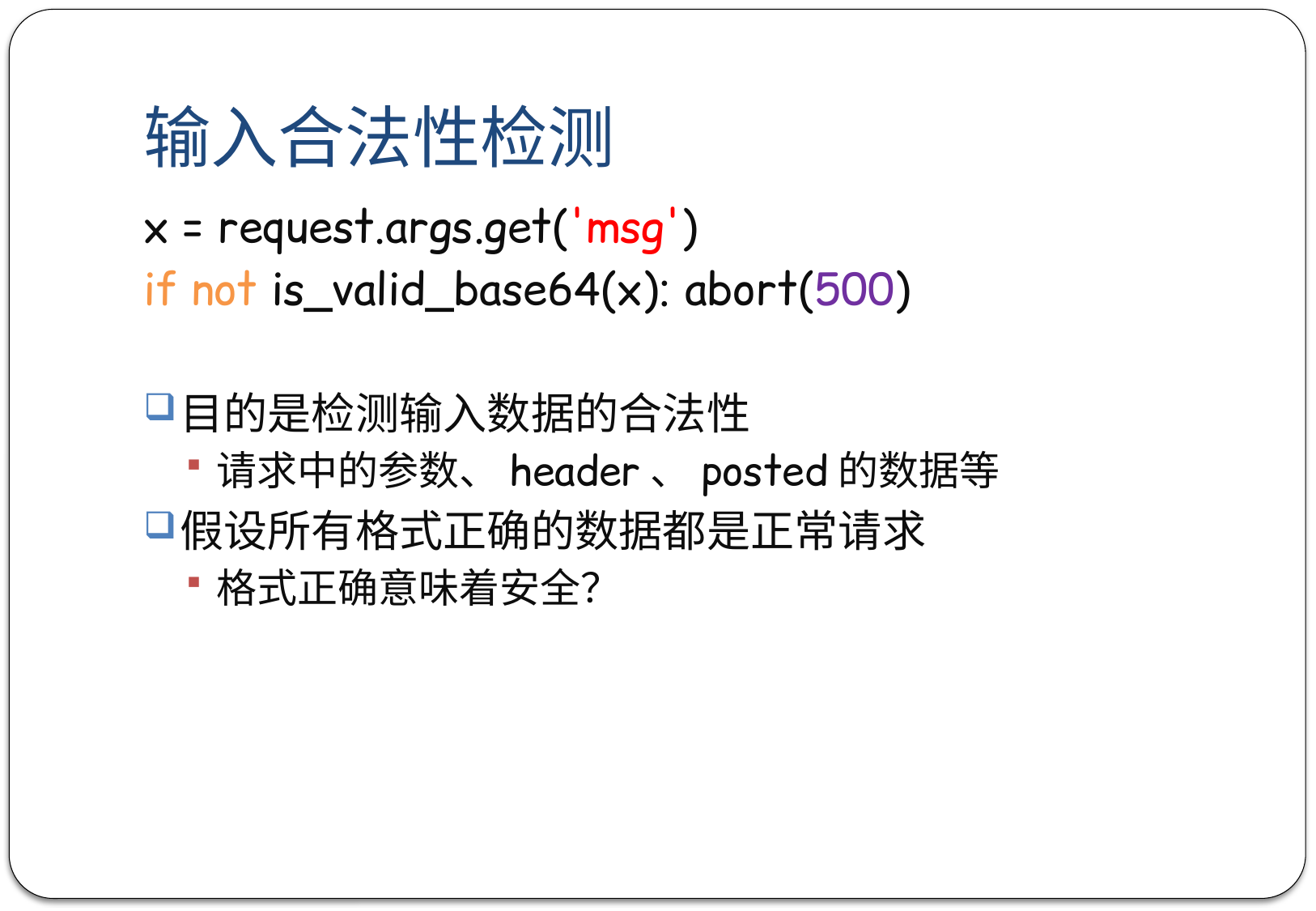

# 输入合法性检测
x = request.args.get('msg')
if not is_valid_base64(x): abort(500)

目的是检测输入数据的合法性
请求中的参数、header、posted的数据等
假设所有格式正确的数据都是正常请求
格式正确意味着安全？